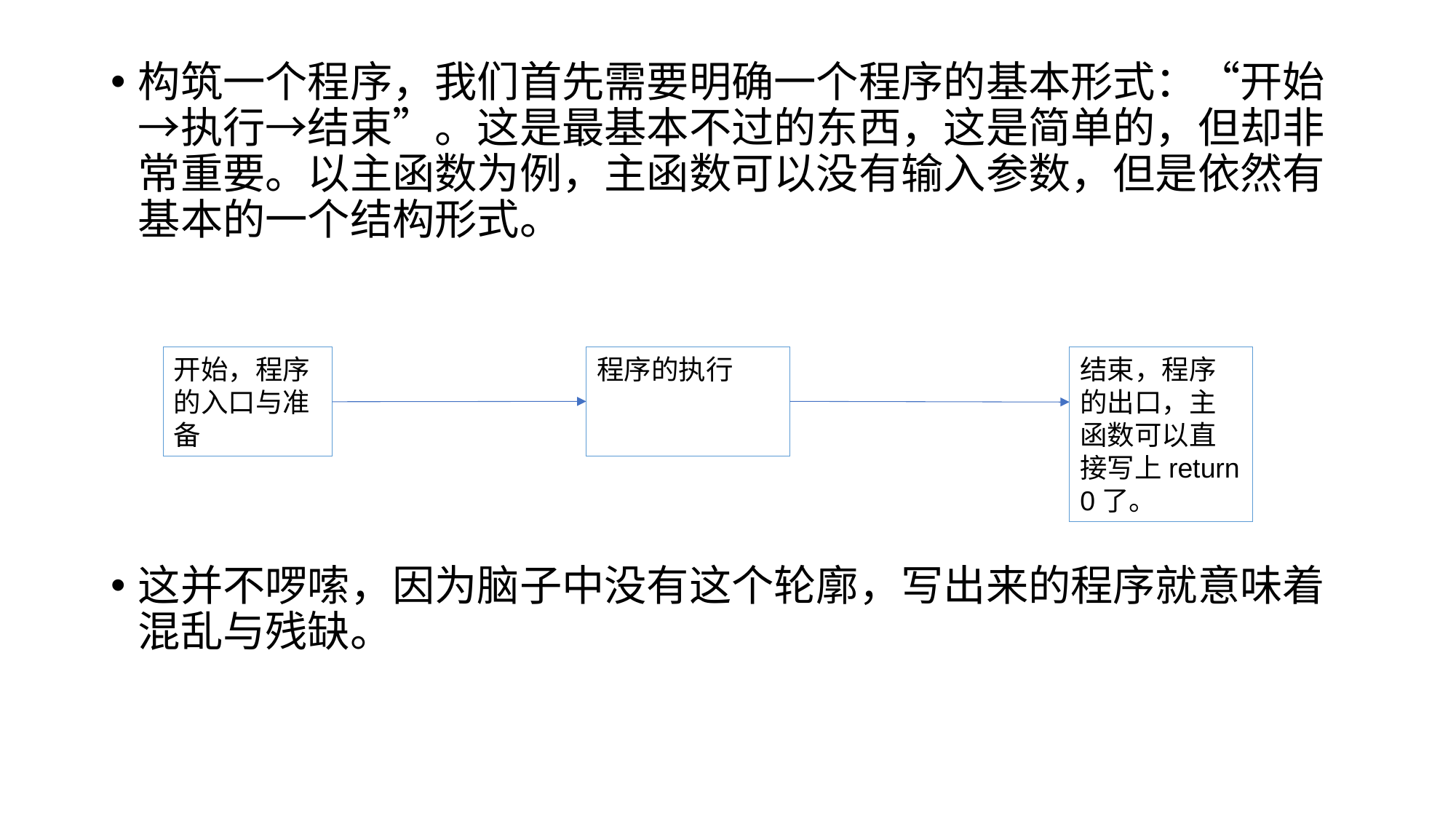

构筑一个程序，我们首先需要明确一个程序的基本形式：“开始→执行→结束”。这是最基本不过的东西，这是简单的，但却非常重要。以主函数为例，主函数可以没有输入参数，但是依然有基本的一个结构形式。

这并不啰嗦，因为脑子中没有这个轮廓，写出来的程序就意味着混乱与残缺。
程序的执行

结束，程序的出口，主函数可以直接写上return 0了。
开始，程序的入口与准备